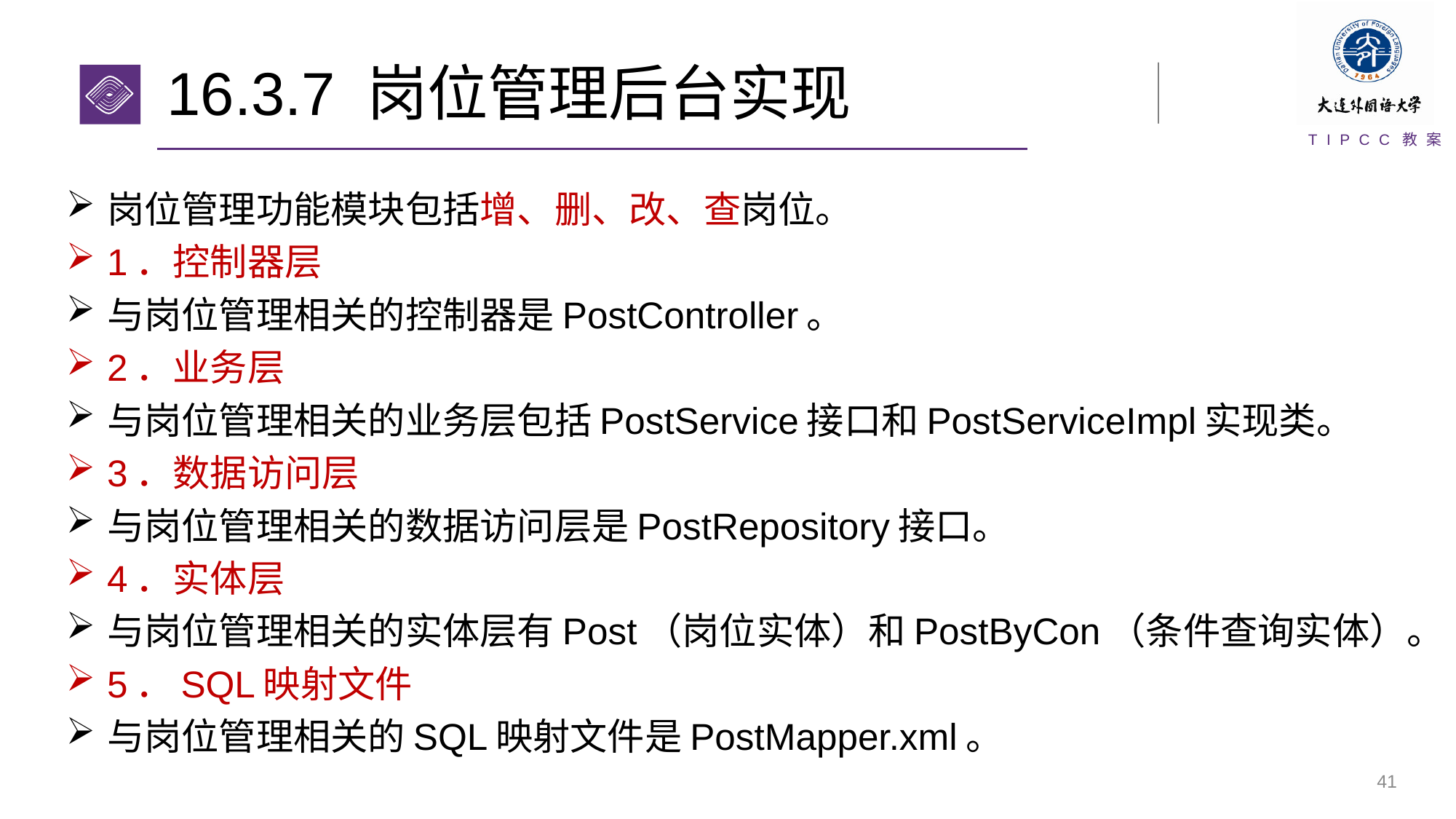

# 16.3.7 岗位管理后台实现
岗位管理功能模块包括增、删、改、查岗位。
1．控制器层
与岗位管理相关的控制器是PostController。
2．业务层
与岗位管理相关的业务层包括PostService接口和PostServiceImpl实现类。
3．数据访问层
与岗位管理相关的数据访问层是PostRepository接口。
4．实体层
与岗位管理相关的实体层有Post（岗位实体）和PostByCon（条件查询实体）。
5．SQL映射文件
与岗位管理相关的SQL映射文件是PostMapper.xml。

41